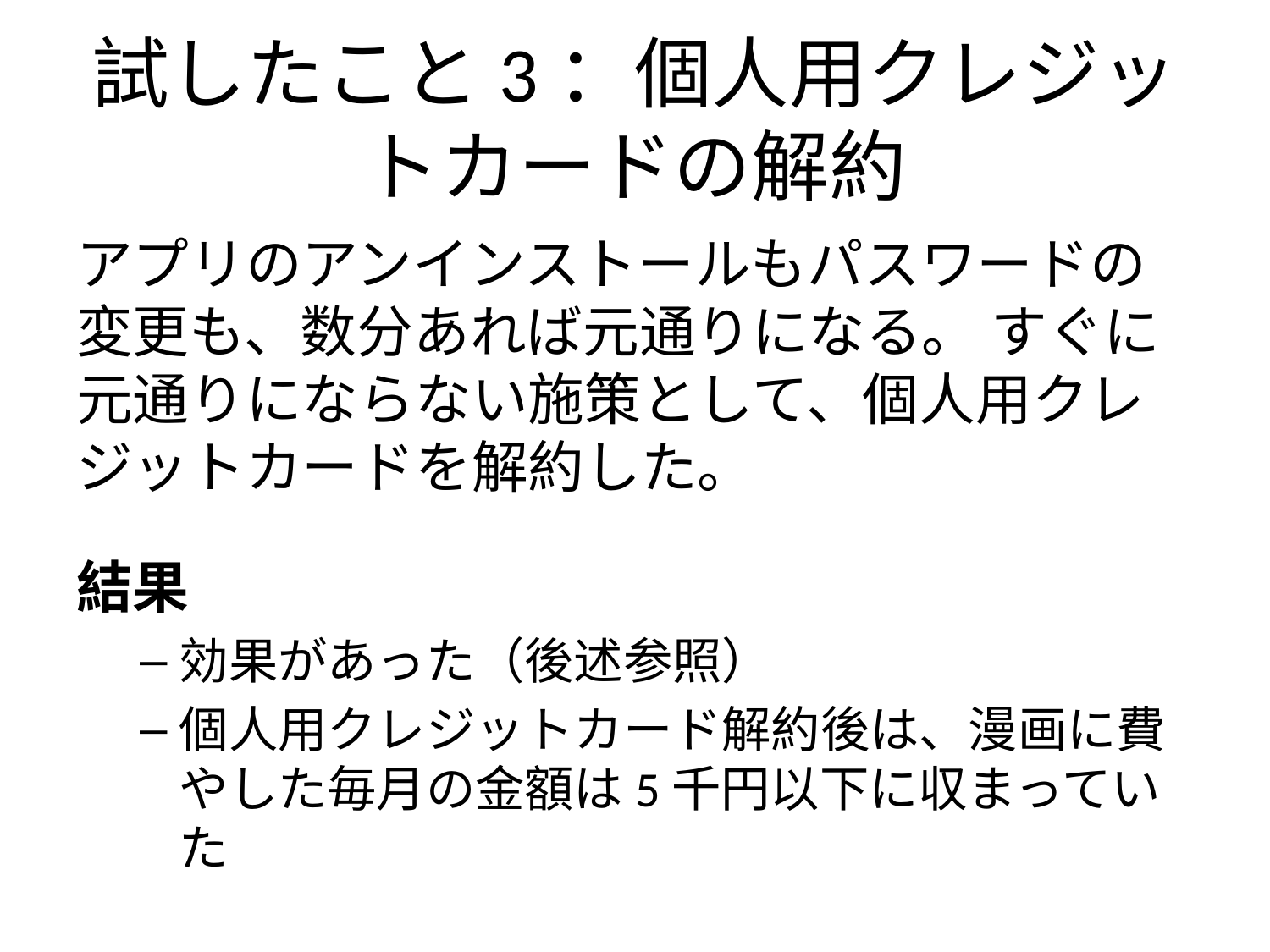

# 試したこと3：個人用クレジットカードの解約
アプリのアンインストールもパスワードの変更も、数分あれば元通りになる。 すぐに元通りにならない施策として、個人用クレジットカードを解約した。
結果
効果があった（後述参照）
個人用クレジットカード解約後は、漫画に費やした毎月の金額は5千円以下に収まっていた